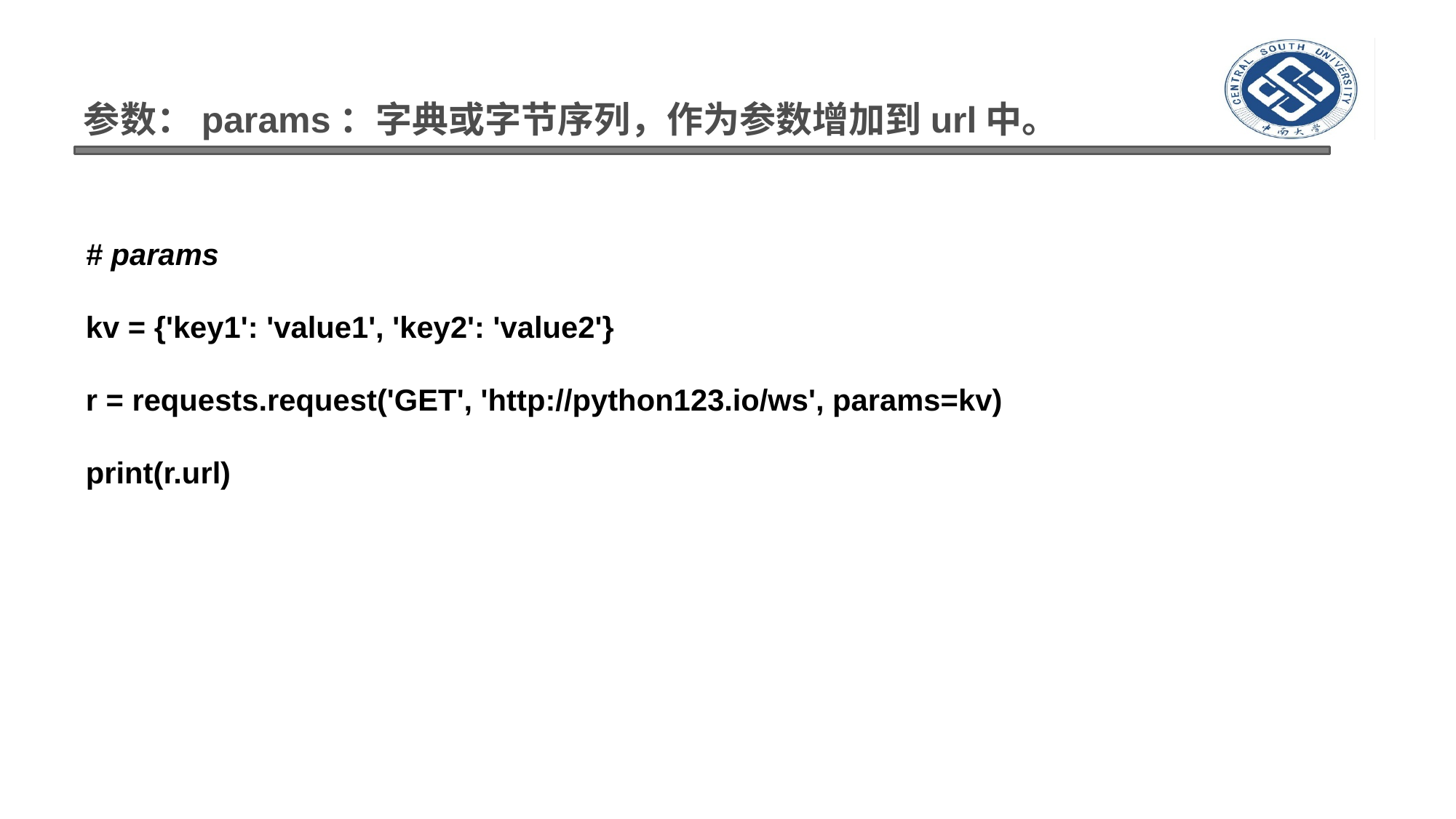

# 参数：params：字典或字节序列，作为参数增加到url中。
# params
kv = {'key1': 'value1', 'key2': 'value2'}
r = requests.request('GET', 'http://python123.io/ws', params=kv)
print(r.url)